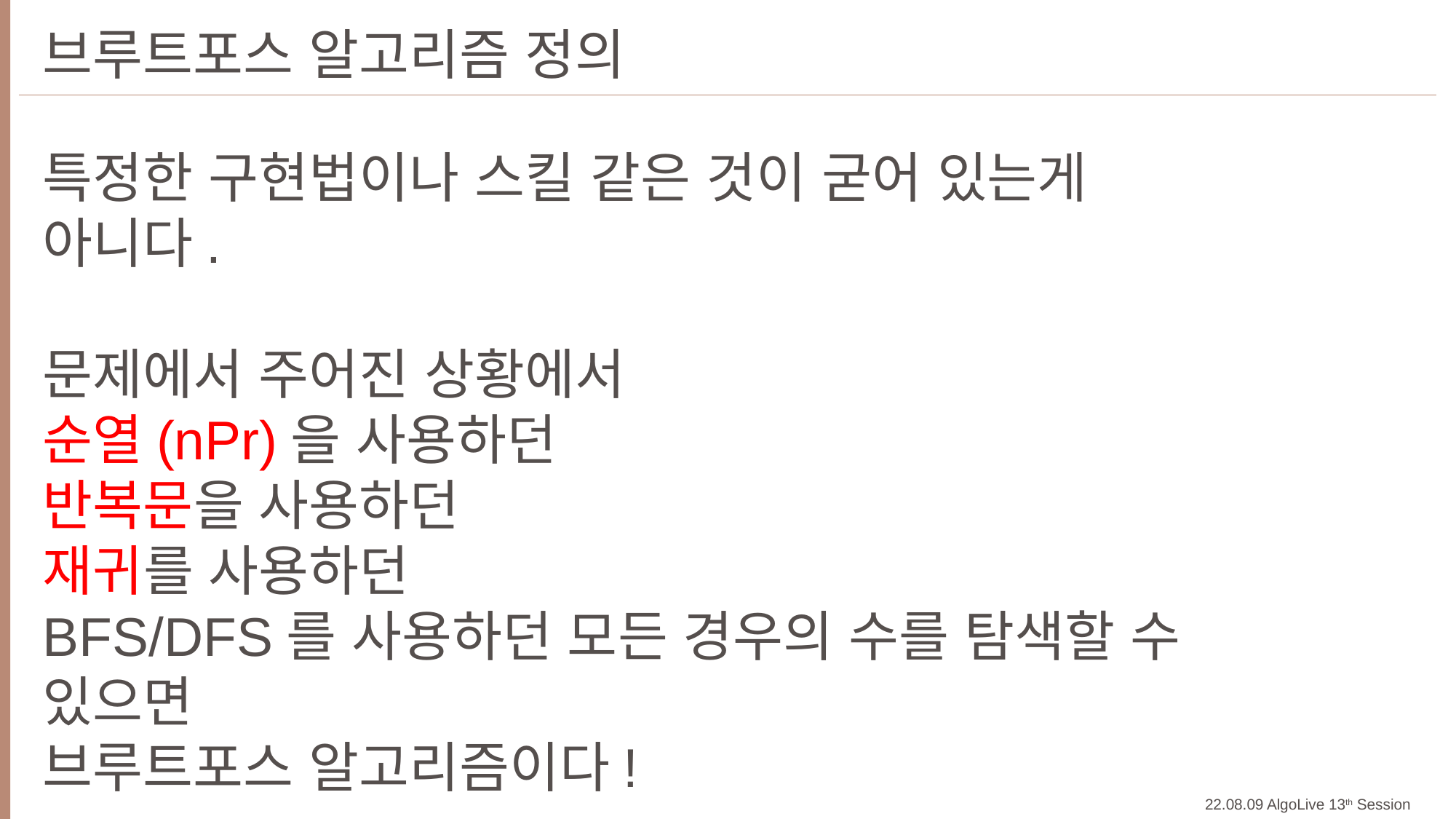

브루트포스 알고리즘 정의
특정한 구현법이나 스킬 같은 것이 굳어 있는게 아니다.

문제에서 주어진 상황에서
순열(nPr)을 사용하던
반복문을 사용하던
재귀를 사용하던
BFS/DFS를 사용하던 모든 경우의 수를 탐색할 수 있으면
브루트포스 알고리즘이다!

22.08.09 AlgoLive 13th Session